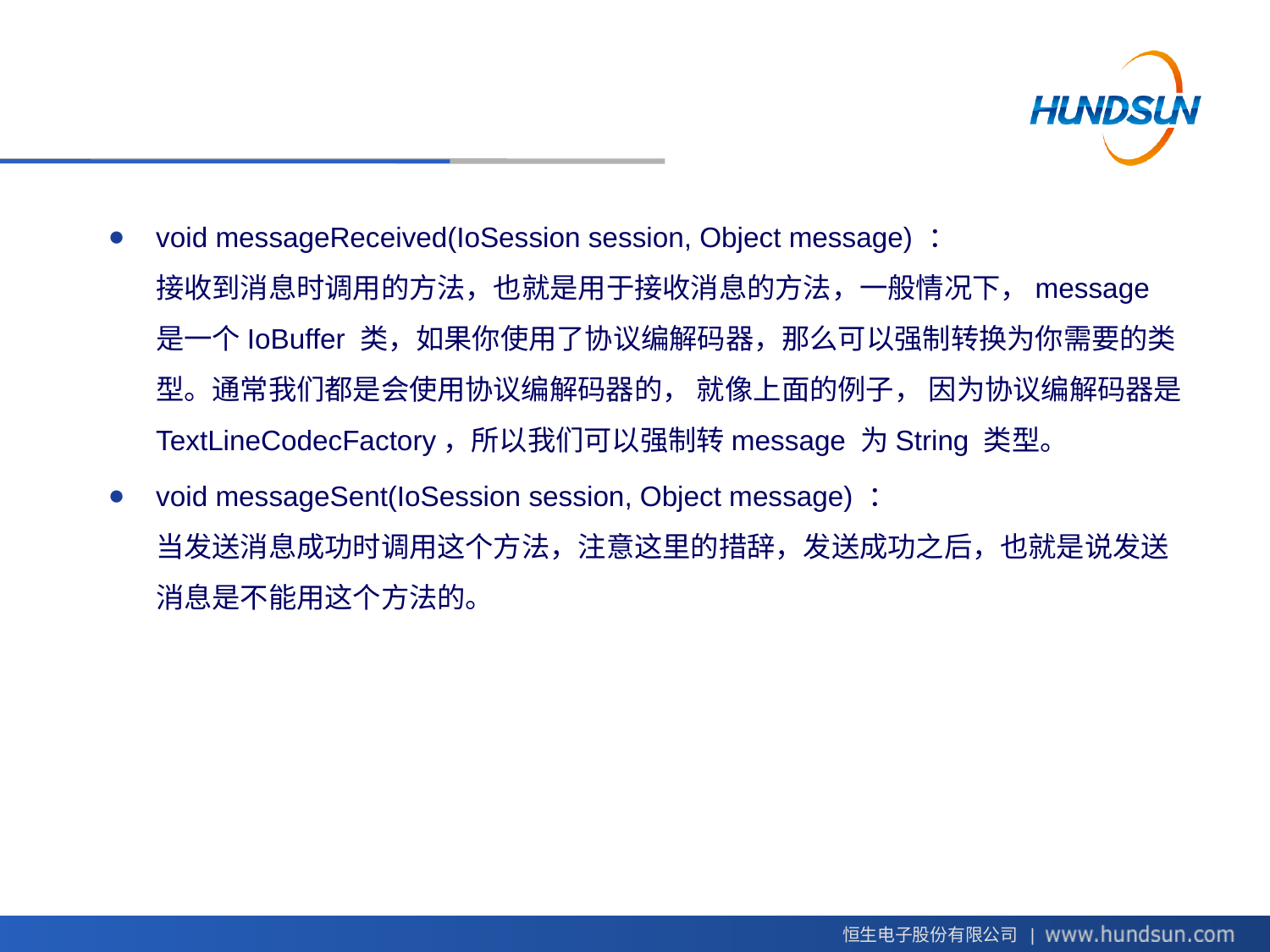

#
void messageReceived(IoSession session, Object message) ：
接收到消息时调用的方法，也就是用于接收消息的方法，一般情况下，message 是一个IoBuffer 类，如果你使用了协议编解码器，那么可以强制转换为你需要的类型。通常我们都是会使用协议编解码器的， 就像上面的例子， 因为协议编解码器是TextLineCodecFactory，所以我们可以强制转message 为String 类型。
void messageSent(IoSession session, Object message) ：
当发送消息成功时调用这个方法，注意这里的措辞，发送成功之后，也就是说发送消息是不能用这个方法的。